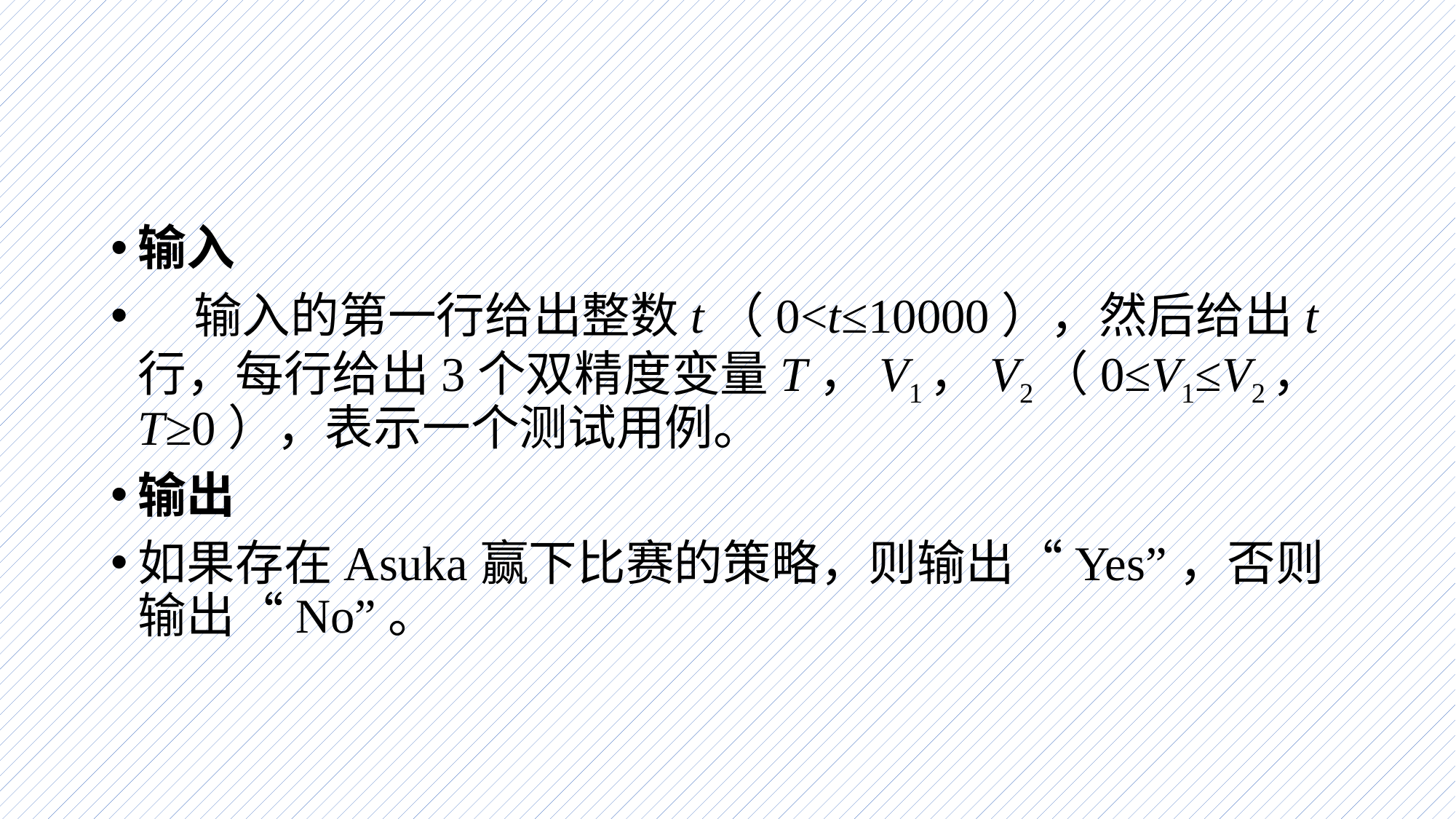

#
输入
    输入的第一行给出整数t（0<t≤10000），然后给出t行，每行给出3个双精度变量T，V1，V2（0≤V1≤V2，T≥0），表示一个测试用例。
输出
如果存在Asuka赢下比赛的策略，则输出“Yes”，否则输出“No”。